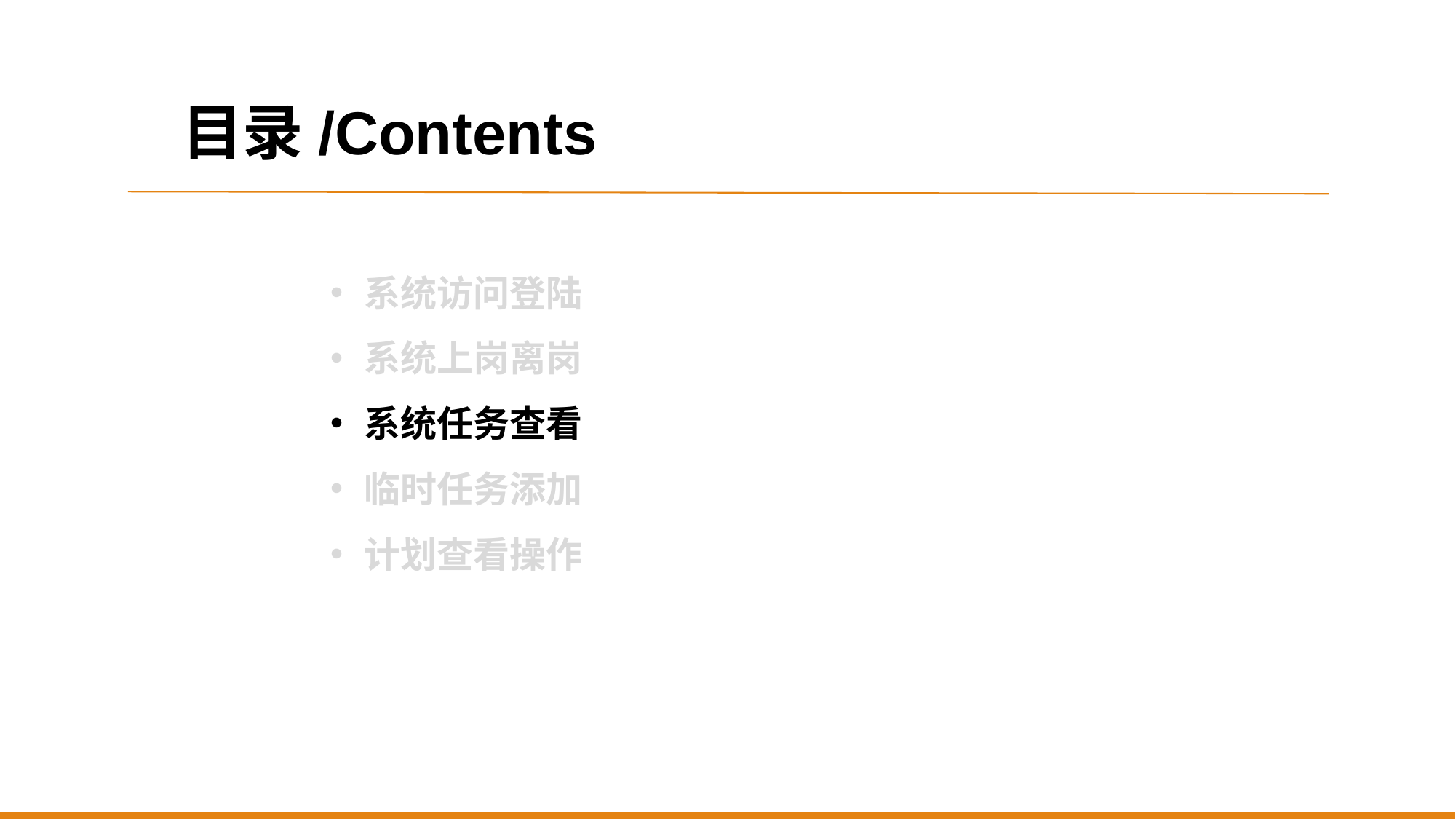

目录/Contents
系统访问登陆
系统上岗离岗
系统任务查看
临时任务添加
计划查看操作